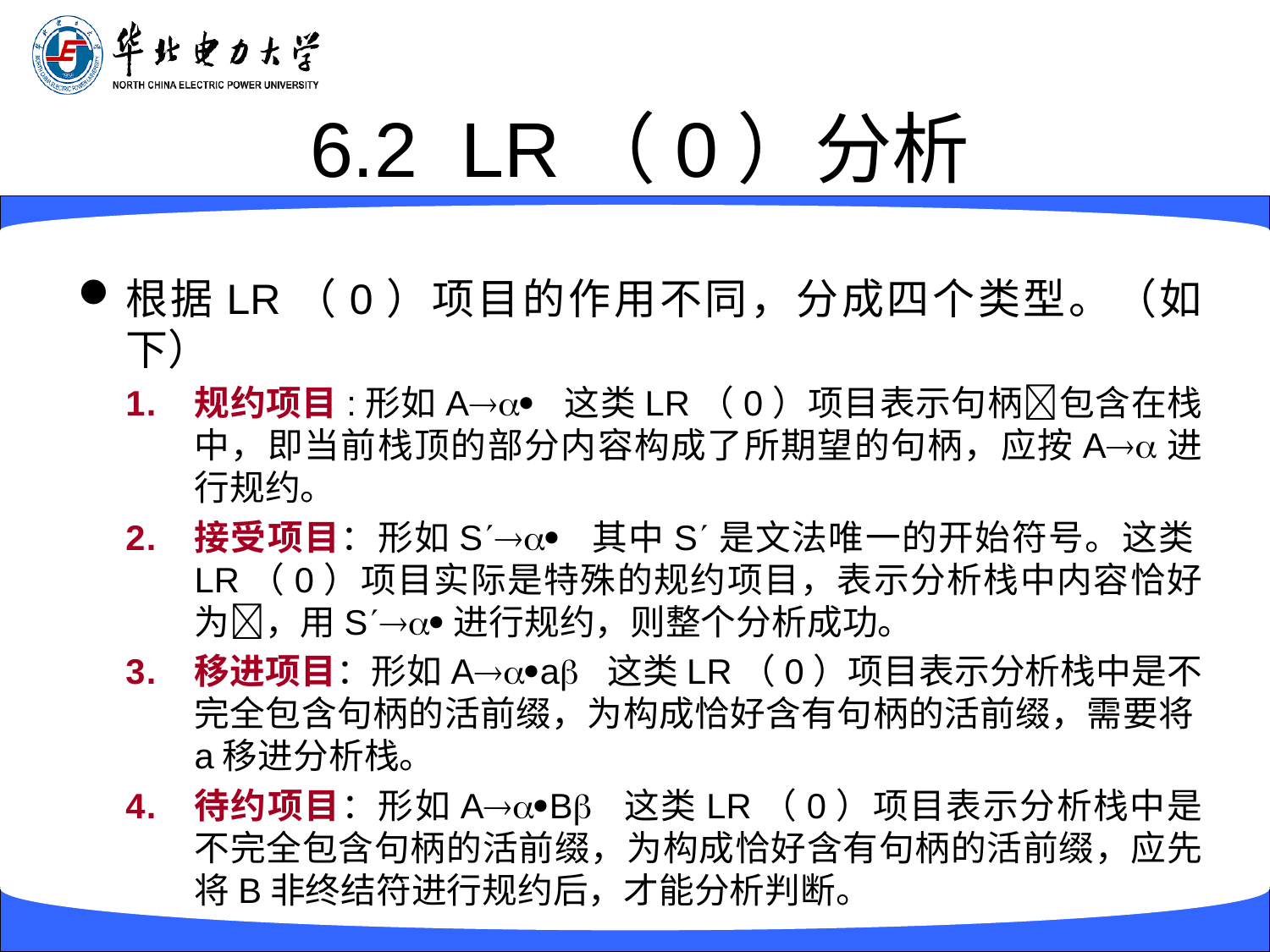

# 6.2  LR（0）分析
根据LR（0）项目的作用不同，分成四个类型。（如下）
规约项目:形如A→α•  这类LR（0）项目表示句柄α包含在栈中，即当前栈顶的部分内容构成了所期望的句柄，应按A→α进行规约。
接受项目：形如S′→α•  其中S′是文法唯一的开始符号。这类LR（0）项目实际是特殊的规约项目，表示分析栈中内容恰好为α，用S′→α•进行规约，则整个分析成功。
移进项目：形如A→α•aβ  这类LR（0）项目表示分析栈中是不完全包含句柄的活前缀，为构成恰好含有句柄的活前缀，需要将a移进分析栈。
待约项目：形如A→α•Bβ  这类LR（0）项目表示分析栈中是不完全包含句柄的活前缀，为构成恰好含有句柄的活前缀，应先将B非终结符进行规约后，才能分析判断。